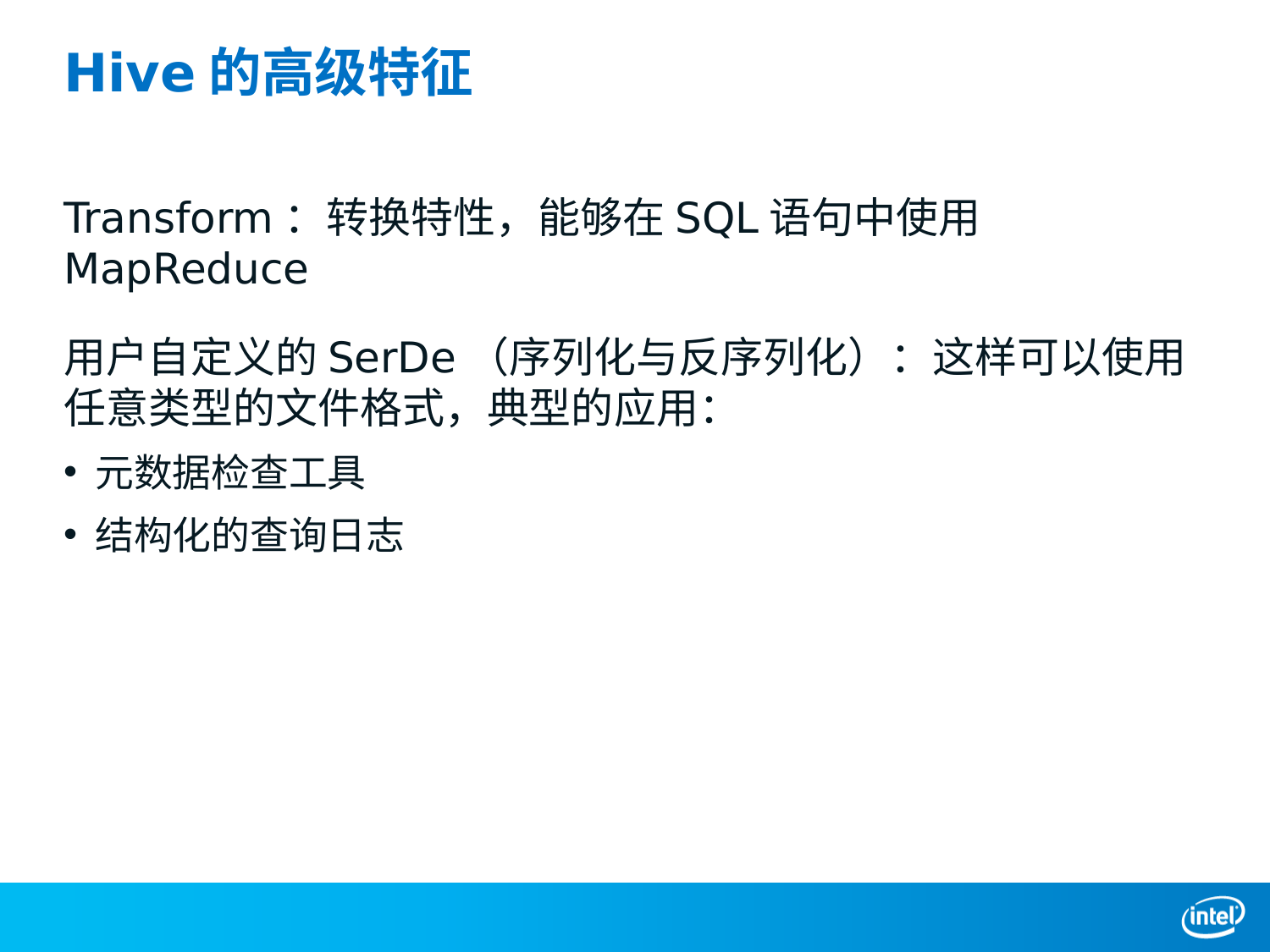

# Hive的高级特征
Transform：转换特性，能够在SQL语句中使用MapReduce
用户自定义的SerDe（序列化与反序列化）：这样可以使用任意类型的文件格式，典型的应用：
元数据检查工具
结构化的查询日志